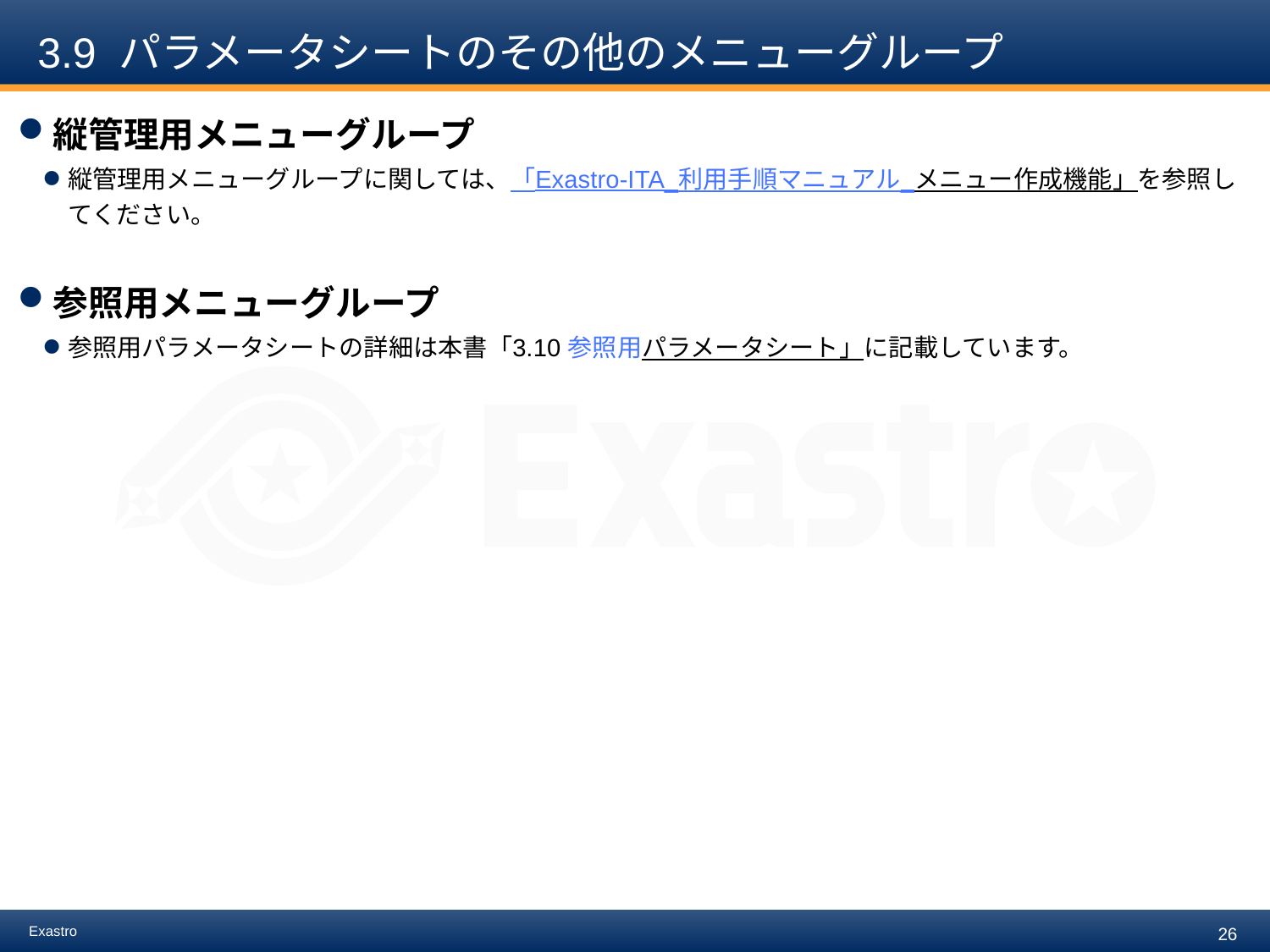

# 3.9 パラメータシートのその他のメニューグループ
縦管理用メニューグループ
縦管理用メニューグループに関しては、「Exastro-ITA_利用手順マニュアル_メニュー作成機能」を参照してください。

参照用メニューグループ
参照用パラメータシートの詳細は本書「3.10 参照用パラメータシート」に記載しています。